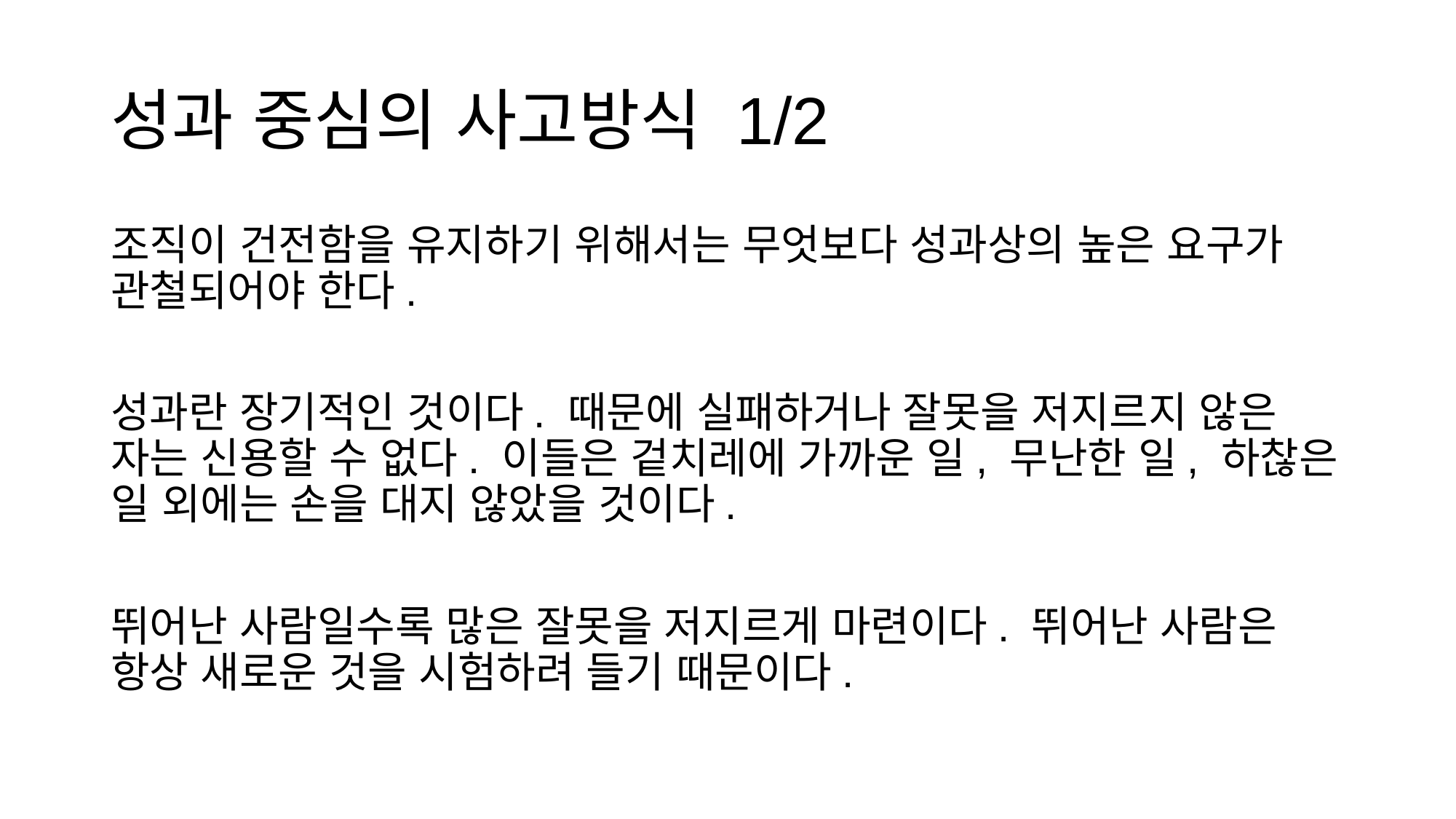

# 성과 중심의 사고방식 1/2
조직이 건전함을 유지하기 위해서는 무엇보다 성과상의 높은 요구가 관철되어야 한다.

성과란 장기적인 것이다. 때문에 실패하거나 잘못을 저지르지 않은 자는 신용할 수 없다. 이들은 겉치레에 가까운 일, 무난한 일, 하찮은 일 외에는 손을 대지 않았을 것이다.

뛰어난 사람일수록 많은 잘못을 저지르게 마련이다. 뛰어난 사람은 항상 새로운 것을 시험하려 들기 때문이다.